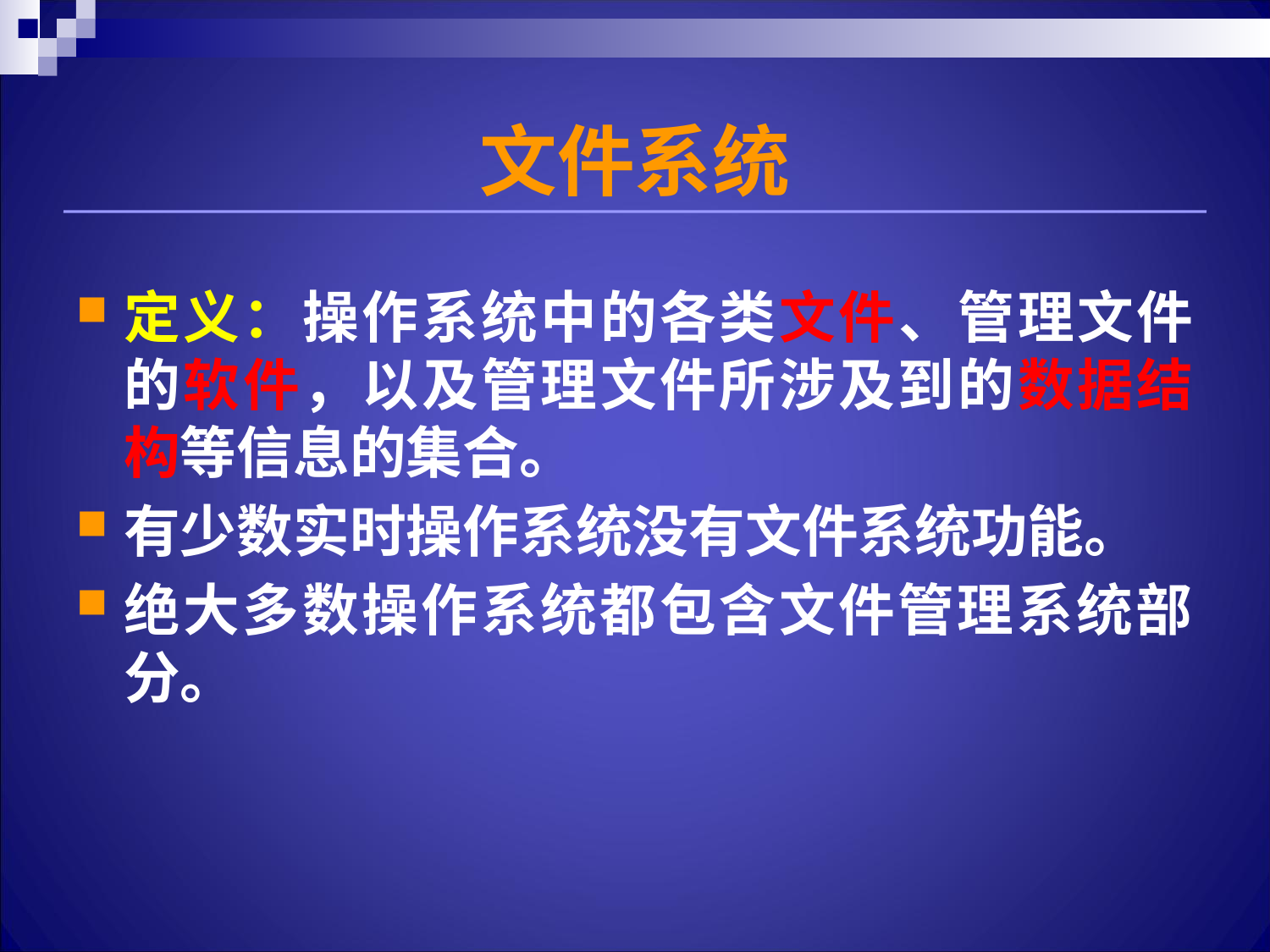

# 文件系统
定义：操作系统中的各类文件、管理文件的软件，以及管理文件所涉及到的数据结构等信息的集合。
有少数实时操作系统没有文件系统功能。
绝大多数操作系统都包含文件管理系统部分。